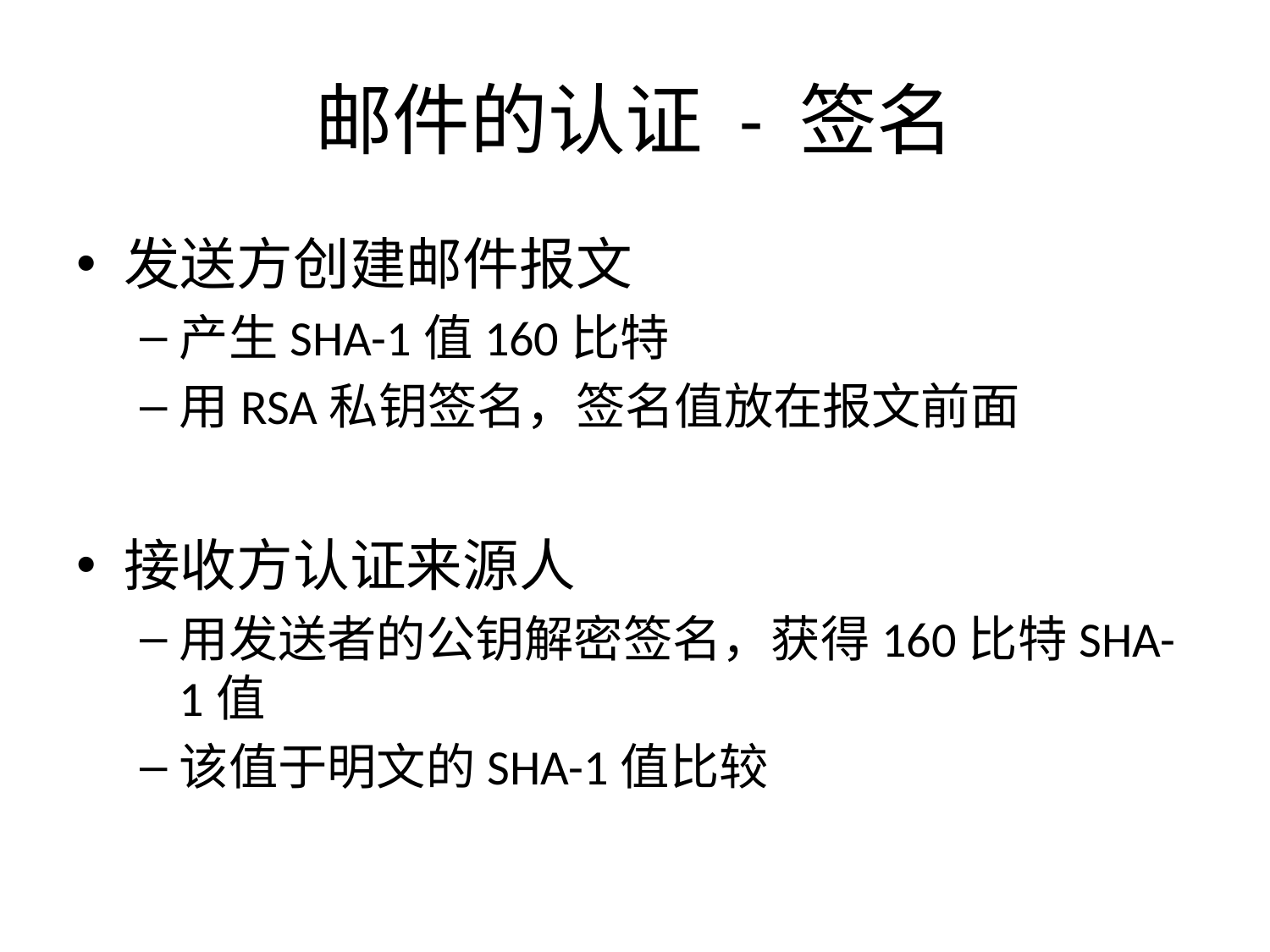

# 邮件的认证 - 签名
发送方创建邮件报文
产生SHA-1值160比特
用RSA私钥签名，签名值放在报文前面

接收方认证来源人
用发送者的公钥解密签名，获得160比特SHA-1值
该值于明文的SHA-1值比较